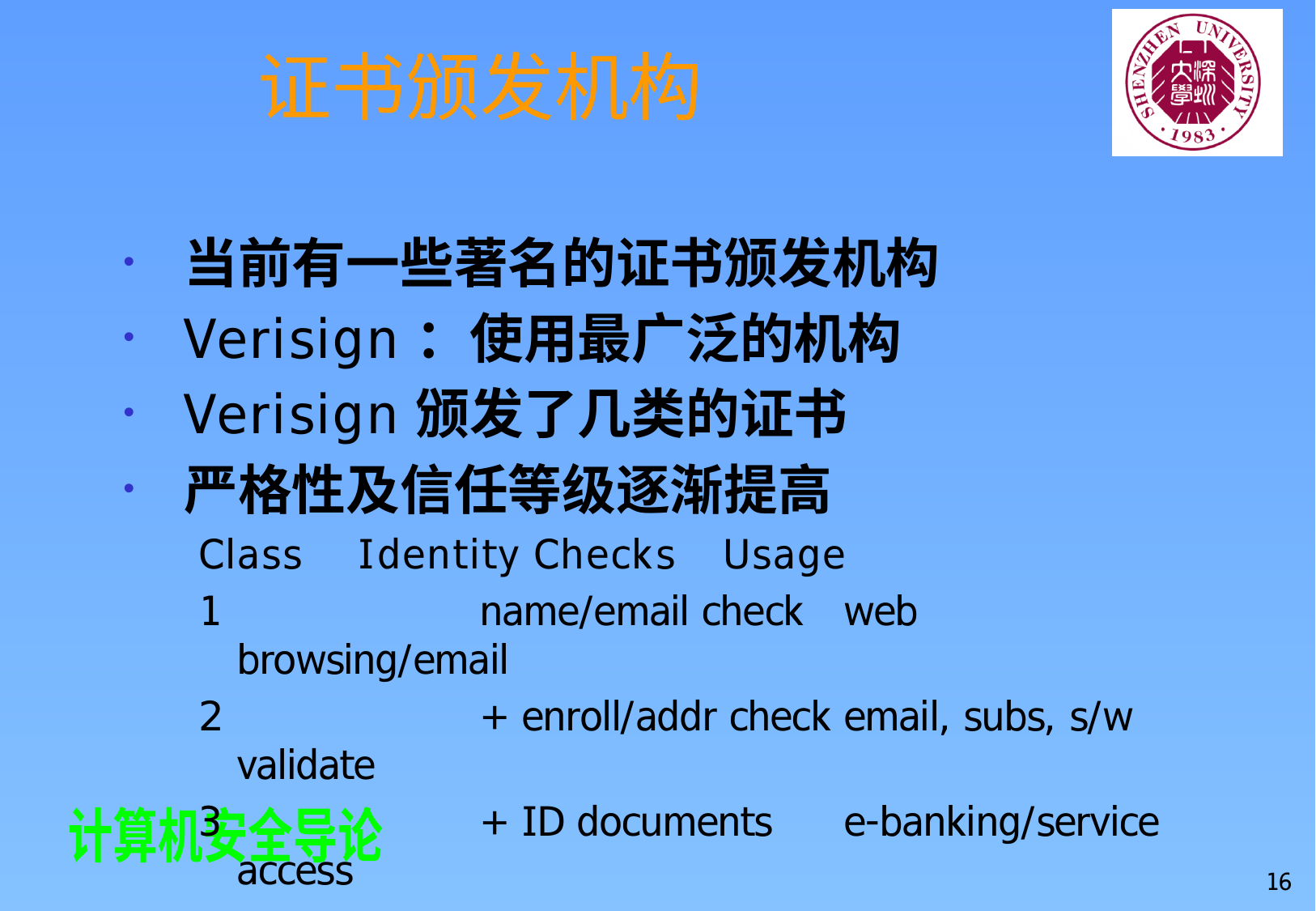

# 证书颁发机构
当前有一些著名的证书颁发机构
Verisign：使用最广泛的机构
Verisign颁发了几类的证书
严格性及信任等级逐渐提高
Class	Identity Checks	Usage
1			name/email check	web browsing/email
2			+ enroll/addr check	email, subs, s/w validate
3			+ ID documents	e-banking/service access
16